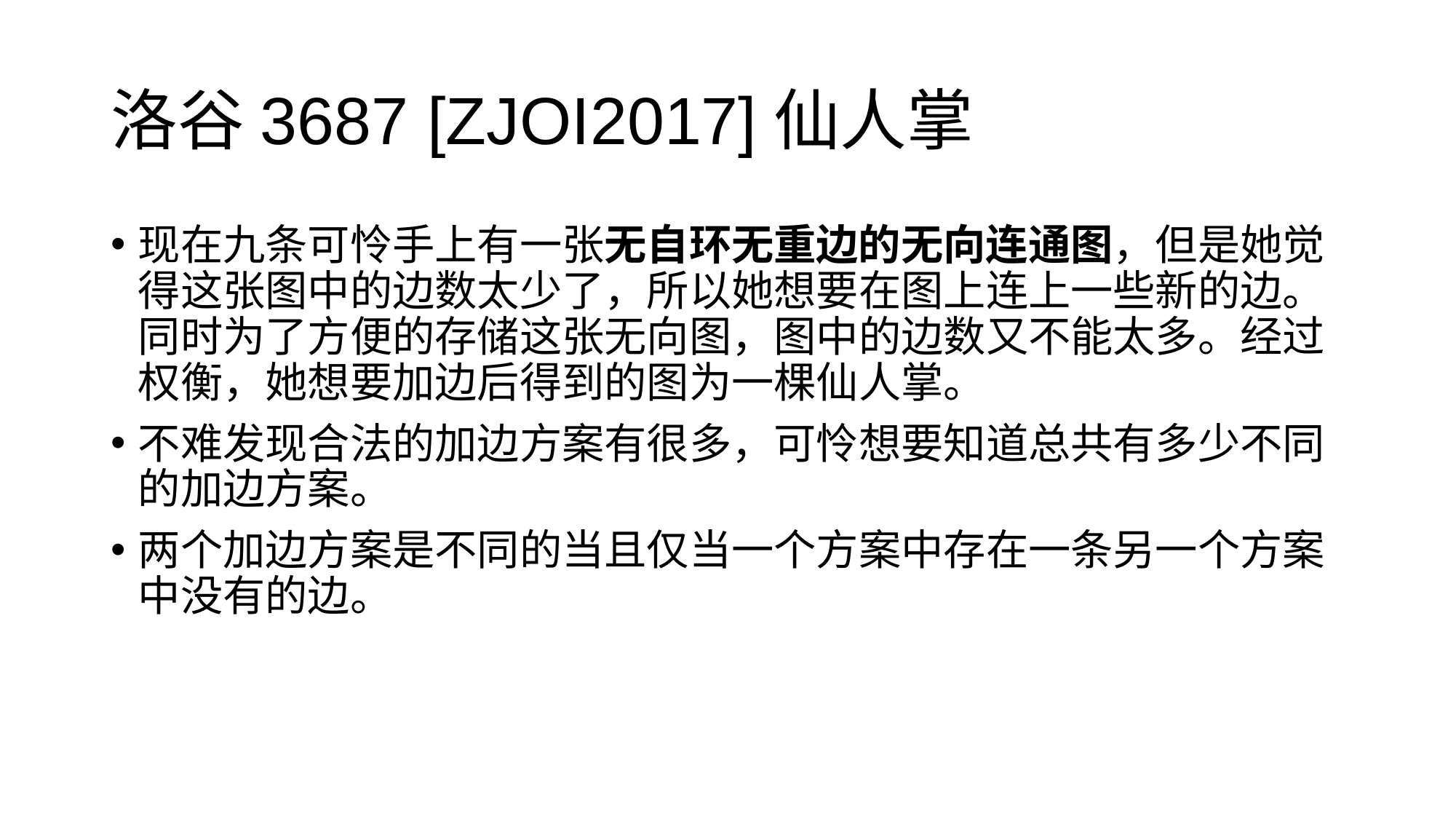

# 洛谷3687 [ZJOI2017]仙人掌
现在九条可怜手上有一张无自环无重边的无向连通图，但是她觉得这张图中的边数太少了，所以她想要在图上连上一些新的边。同时为了方便的存储这张无向图，图中的边数又不能太多。经过权衡，她想要加边后得到的图为一棵仙人掌。
不难发现合法的加边方案有很多，可怜想要知道总共有多少不同的加边方案。
两个加边方案是不同的当且仅当一个方案中存在一条另一个方案中没有的边。